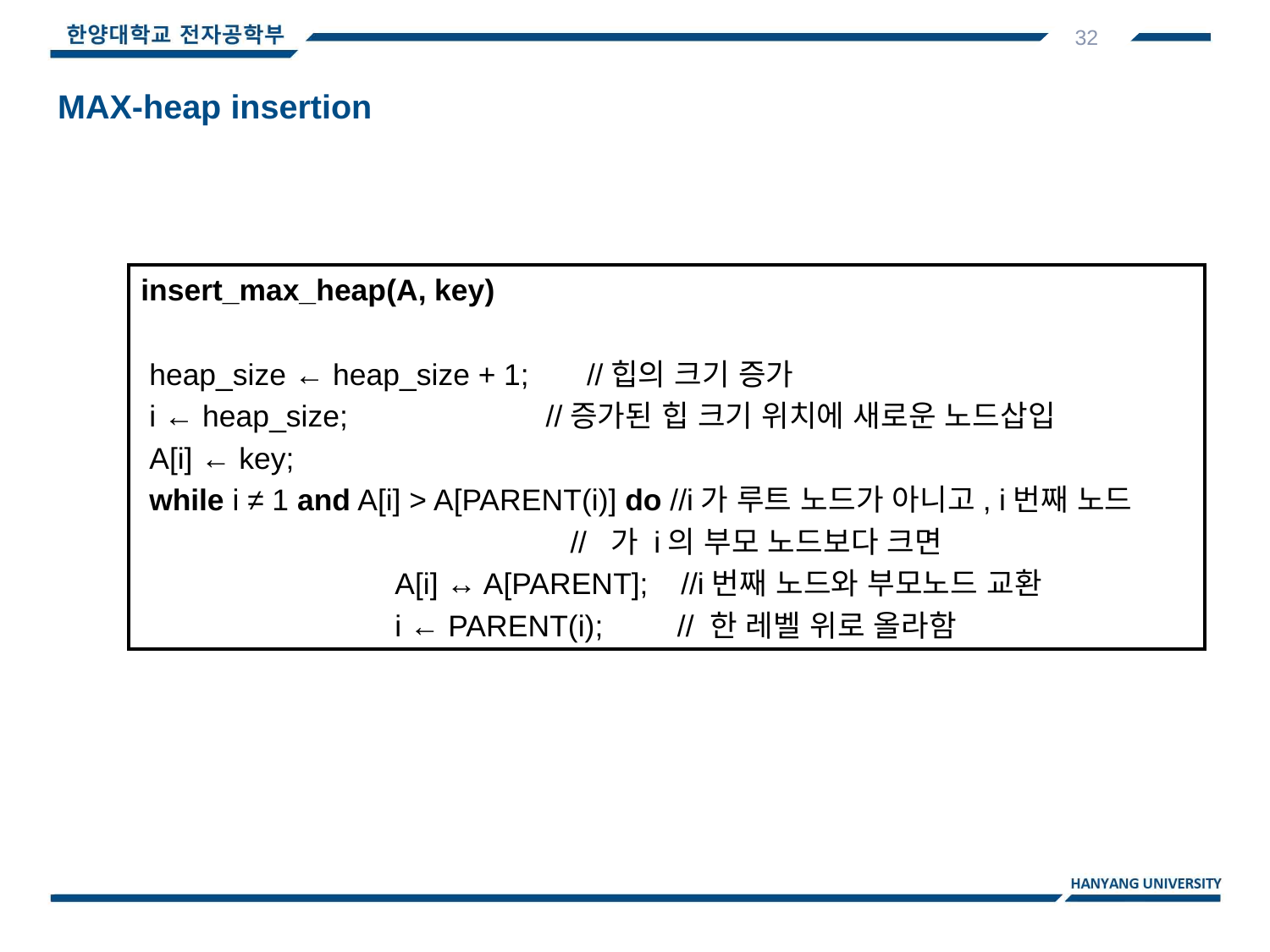

32
MAX-heap insertion
insert_max_heap(A, key)

 heap_size ← heap_size + 1;       //힙의 크기 증가
 i ← heap_size;                        //증가된 힙 크기 위치에 새로운 노드삽입
 A[i] ← key;
 while i ≠ 1 and A[i] > A[PARENT(i)] do //i가 루트 노드가 아니고, i번째 노드
                                                    //  가 i의 부모 노드보다 크면
  		A[i] ↔ A[PARENT];    //i번째 노드와 부모노드 교환
  		i ← PARENT(i);         // 한 레벨 위로 올라함